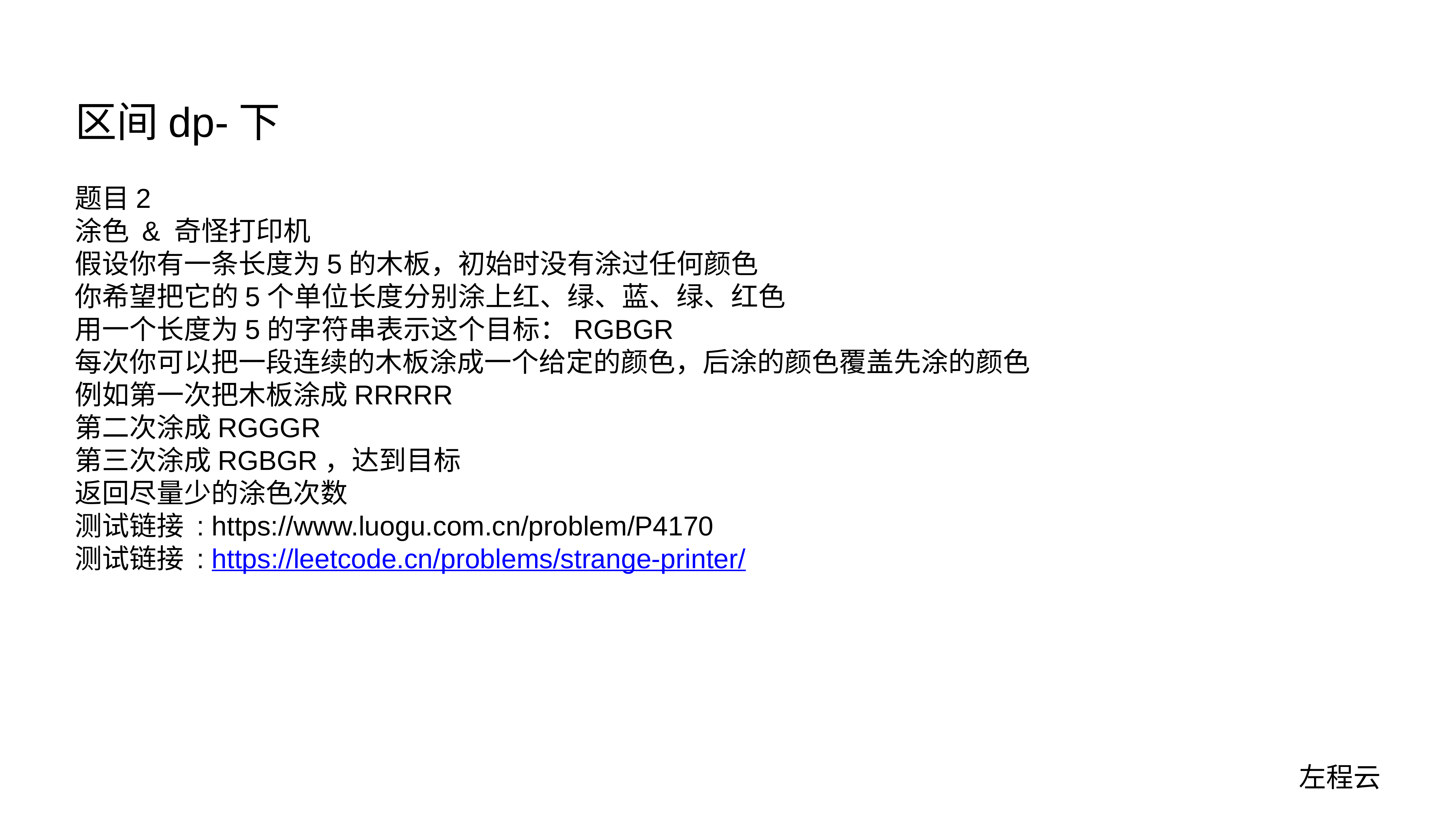

# 区间dp-下
题目2
涂色 & 奇怪打印机
假设你有一条长度为5的木板，初始时没有涂过任何颜色
你希望把它的5个单位长度分别涂上红、绿、蓝、绿、红色
用一个长度为5的字符串表示这个目标：RGBGR
每次你可以把一段连续的木板涂成一个给定的颜色，后涂的颜色覆盖先涂的颜色
例如第一次把木板涂成RRRRR
第二次涂成RGGGR
第三次涂成RGBGR，达到目标
返回尽量少的涂色次数
测试链接 : https://www.luogu.com.cn/problem/P4170
测试链接 : https://leetcode.cn/problems/strange-printer/
左程云